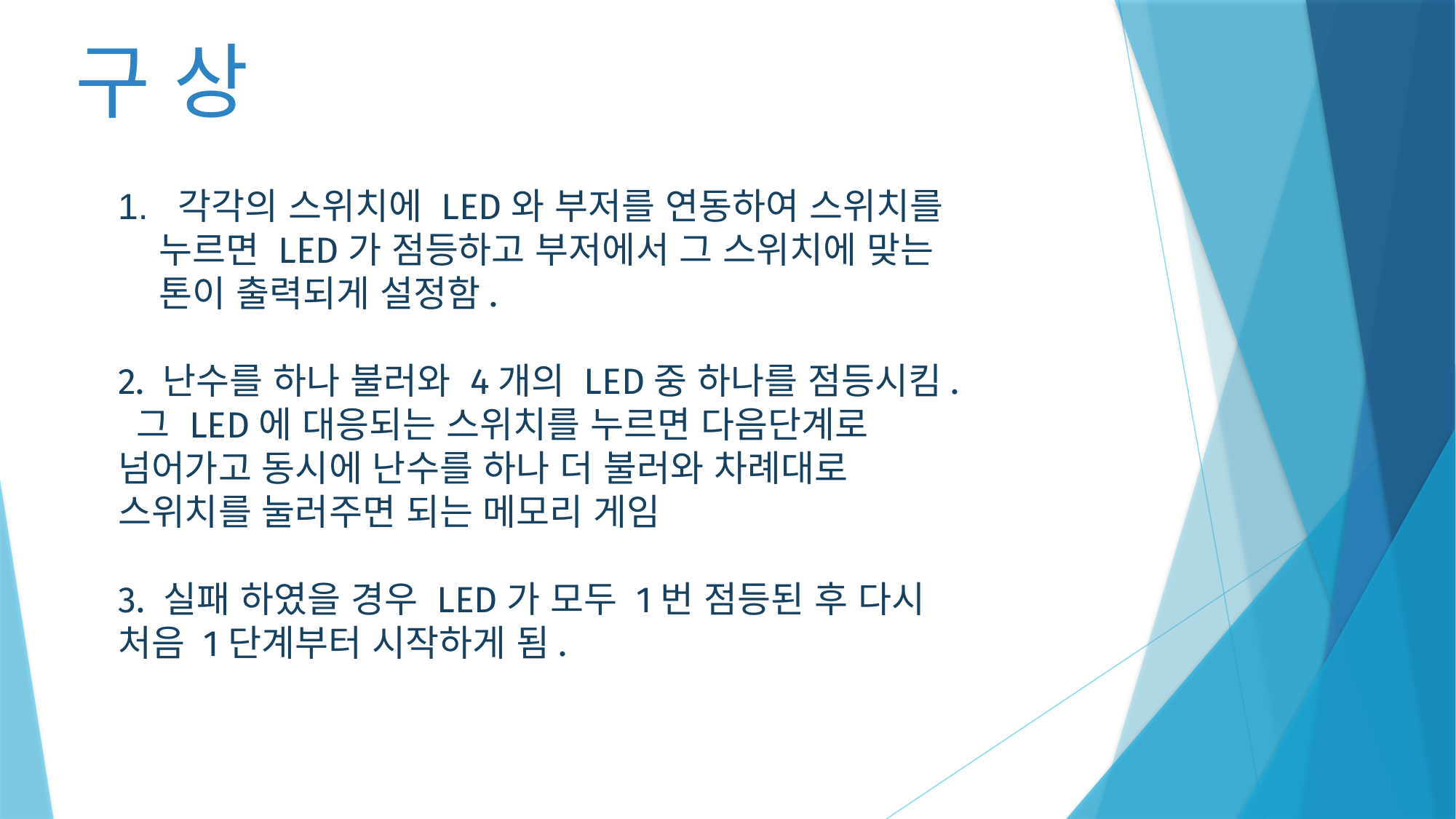

구 상
 각각의 스위치에 LED와 부저를 연동하여 스위치를 누르면 LED가 점등하고 부저에서 그 스위치에 맞는 톤이 출력되게 설정함.

2. 난수를 하나 불러와 4개의 LED중 하나를 점등시킴.
 그 LED에 대응되는 스위치를 누르면 다음단계로 넘어가고 동시에 난수를 하나 더 불러와 차례대로 스위치를 눌러주면 되는 메모리 게임

3. 실패 하였을 경우 LED가 모두 1번 점등된 후 다시 처음 1단계부터 시작하게 됨.